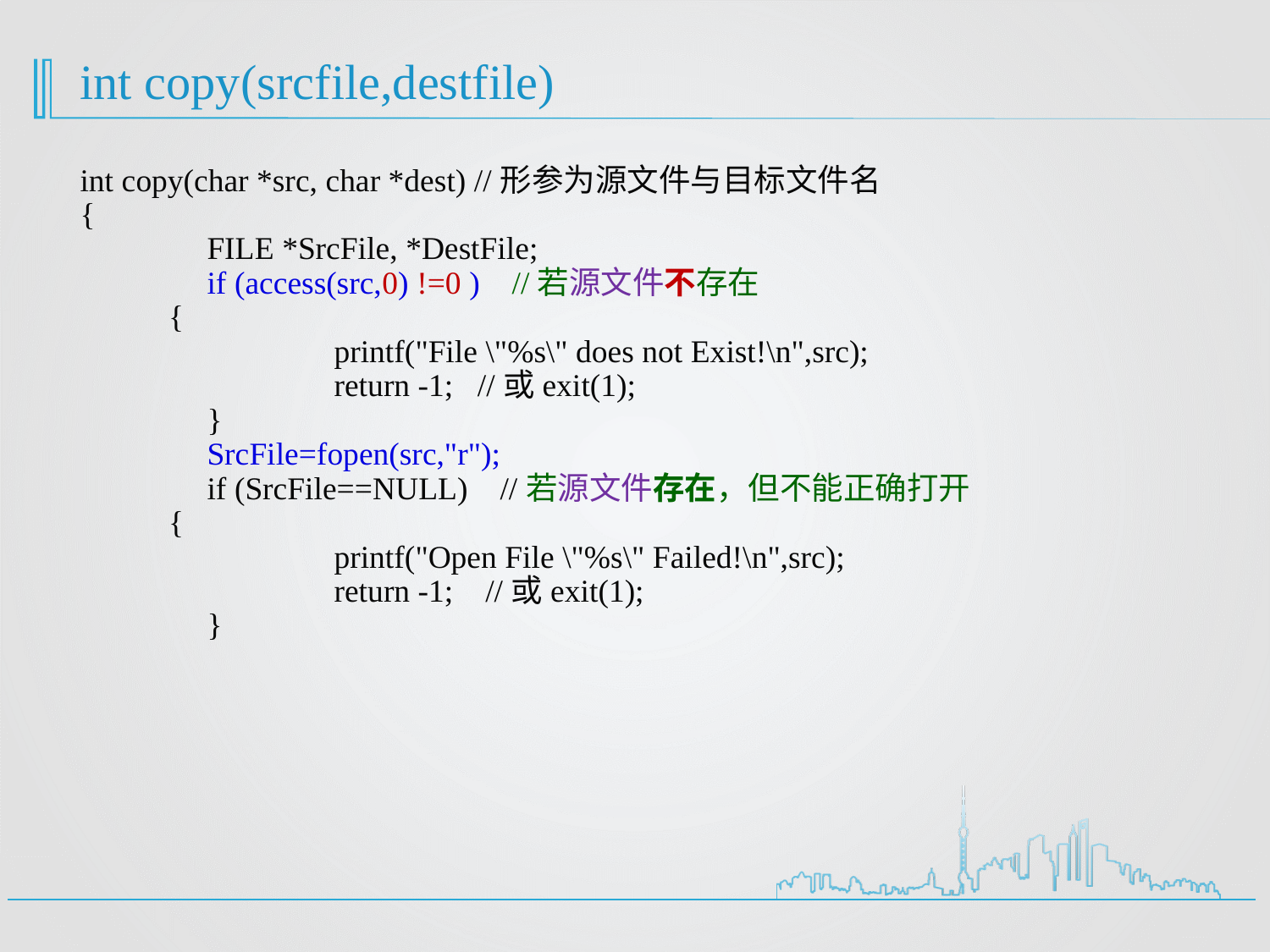

# int copy(srcfile,destfile)
int copy(char *src, char *dest) //形参为源文件与目标文件名
{
	FILE *SrcFile, *DestFile;
	if (access(src,0) !=0 )    //若源文件不存在
           {
		printf("File \"%s\" does not Exist!\n",src);
		return -1;   //或exit(1);
	}
	SrcFile=fopen(src,"r");
	if (SrcFile==NULL)    //若源文件存在，但不能正确打开
           {
		printf("Open File \"%s\" Failed!\n",src);
		return -1;    //或exit(1);
	}